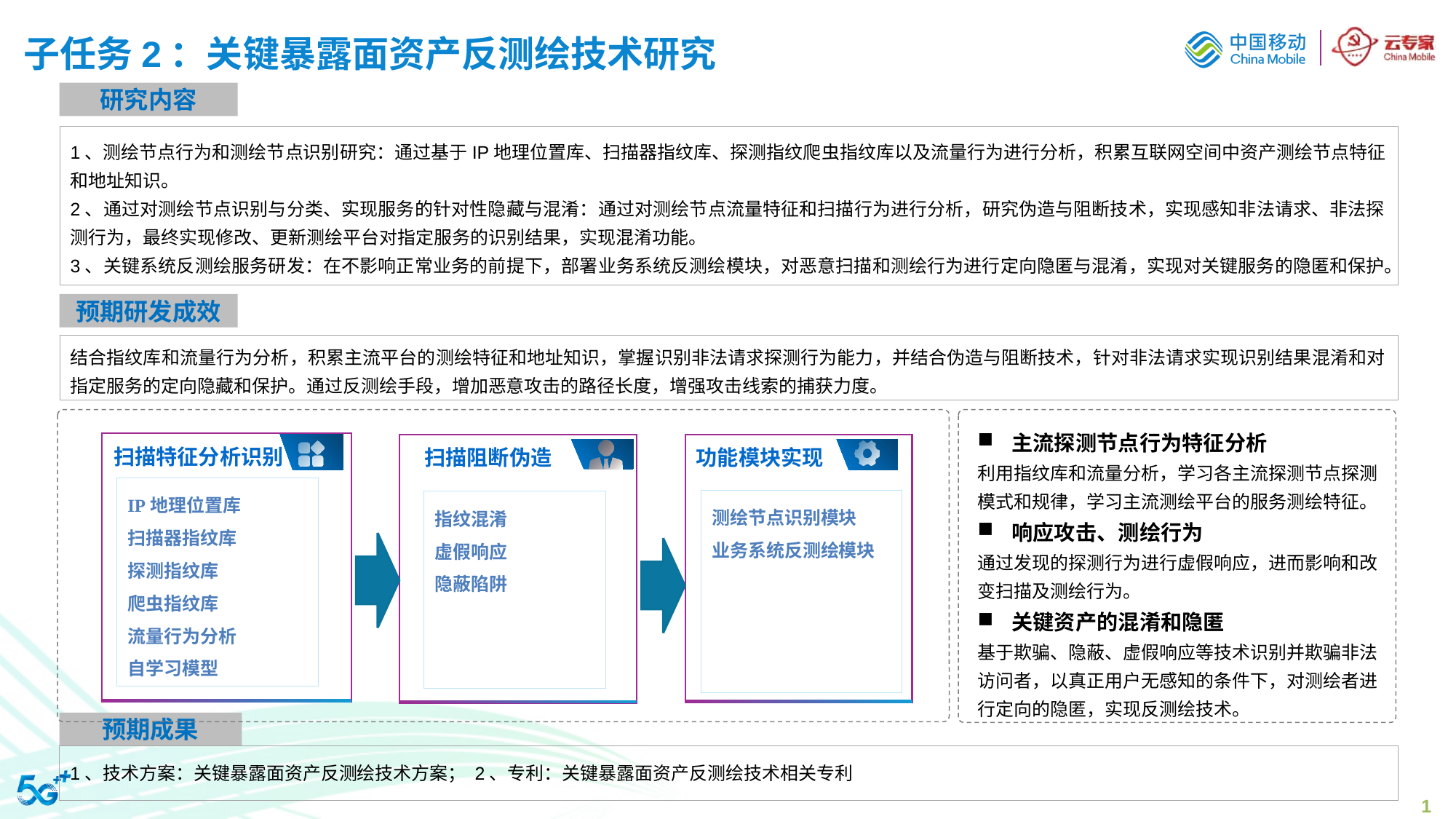

# 子任务2：关键暴露面资产反测绘技术研究
研究内容

1、测绘节点行为和测绘节点识别研究：通过基于IP地理位置库、扫描器指纹库、探测指纹爬虫指纹库以及流量行为进行分析，积累互联网空间中资产测绘节点特征和地址知识。
2、通过对测绘节点识别与分类、实现服务的针对性隐藏与混淆：通过对测绘节点流量特征和扫描行为进行分析，研究伪造与阻断技术，实现感知非法请求、非法探测行为，最终实现修改、更新测绘平台对指定服务的识别结果，实现混淆功能。
3、关键系统反测绘服务研发：在不影响正常业务的前提下，部署业务系统反测绘模块，对恶意扫描和测绘行为进行定向隐匿与混淆，实现对关键服务的隐匿和保护。

预期研发成效
结合指纹库和流量行为分析，积累主流平台的测绘特征和地址知识，掌握识别非法请求探测行为能力，并结合伪造与阻断技术，针对非法请求实现识别结果混淆和对指定服务的定向隐藏和保护。通过反测绘手段，增加恶意攻击的路径长度，增强攻击线索的捕获力度。

主流探测节点行为特征分析
利用指纹库和流量分析，学习各主流探测节点探测模式和规律，学习主流测绘平台的服务测绘特征。
响应攻击、测绘行为
通过发现的探测行为进行虚假响应，进而影响和改变扫描及测绘行为。
关键资产的混淆和隐匿
基于欺骗、隐蔽、虚假响应等技术识别并欺骗非法访问者，以真正用户无感知的条件下，对测绘者进行定向的隐匿，实现反测绘技术。

扫描特征分析识别
扫描阻断伪造
功能模块实现

IP地理位置库
扫描器指纹库
探测指纹库
爬虫指纹库
流量行为分析
自学习模型
测绘节点识别模块
业务系统反测绘模块
指纹混淆
虚假响应
隐蔽陷阱

预期成果
1、技术方案：关键暴露面资产反测绘技术方案； 2、专利：关键暴露面资产反测绘技术相关专利